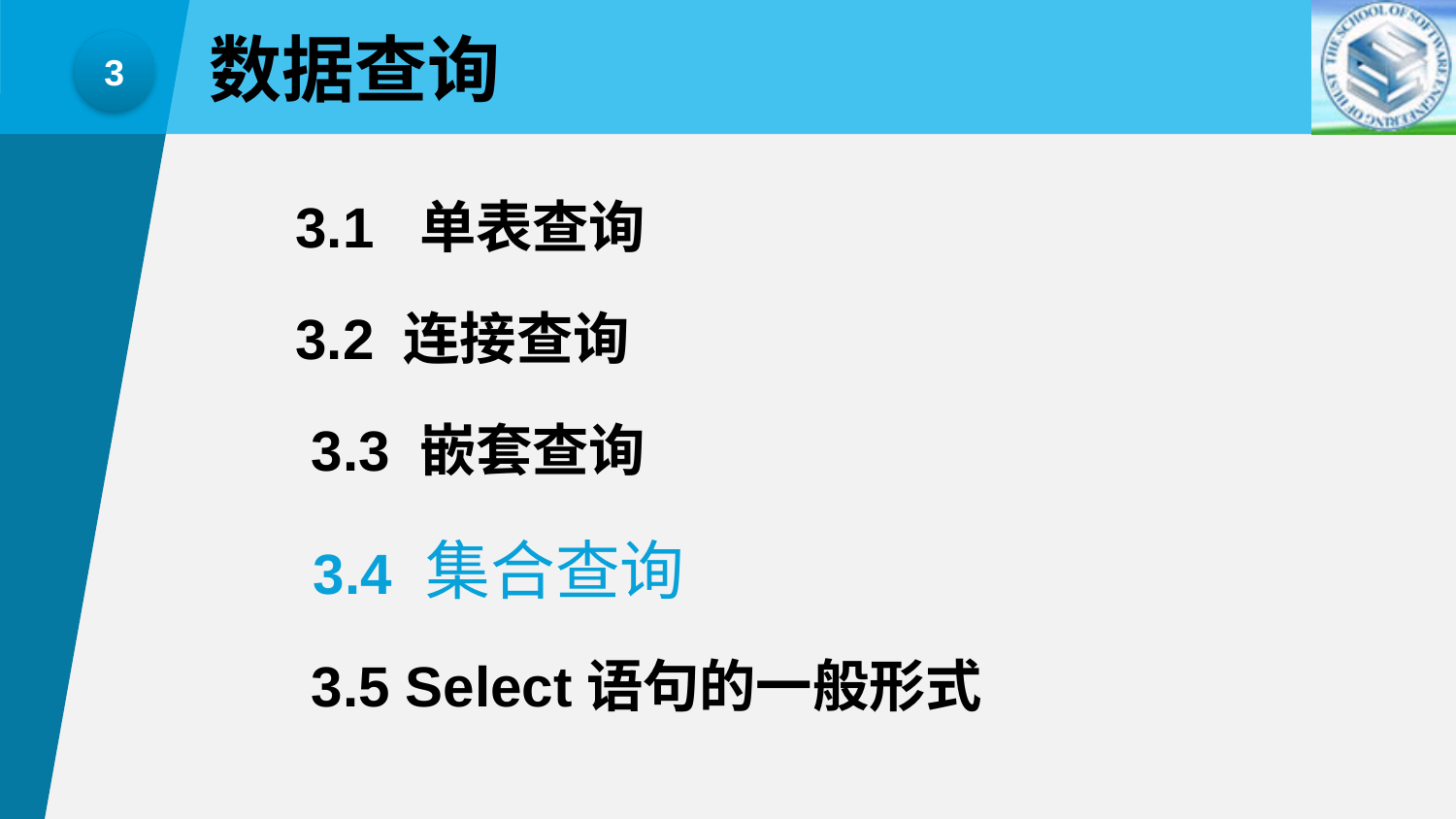

数据查询
3
3.1  单表查询
3.2 连接查询
 3.3 嵌套查询
 3.4 集合查询
 3.5 Select语句的一般形式